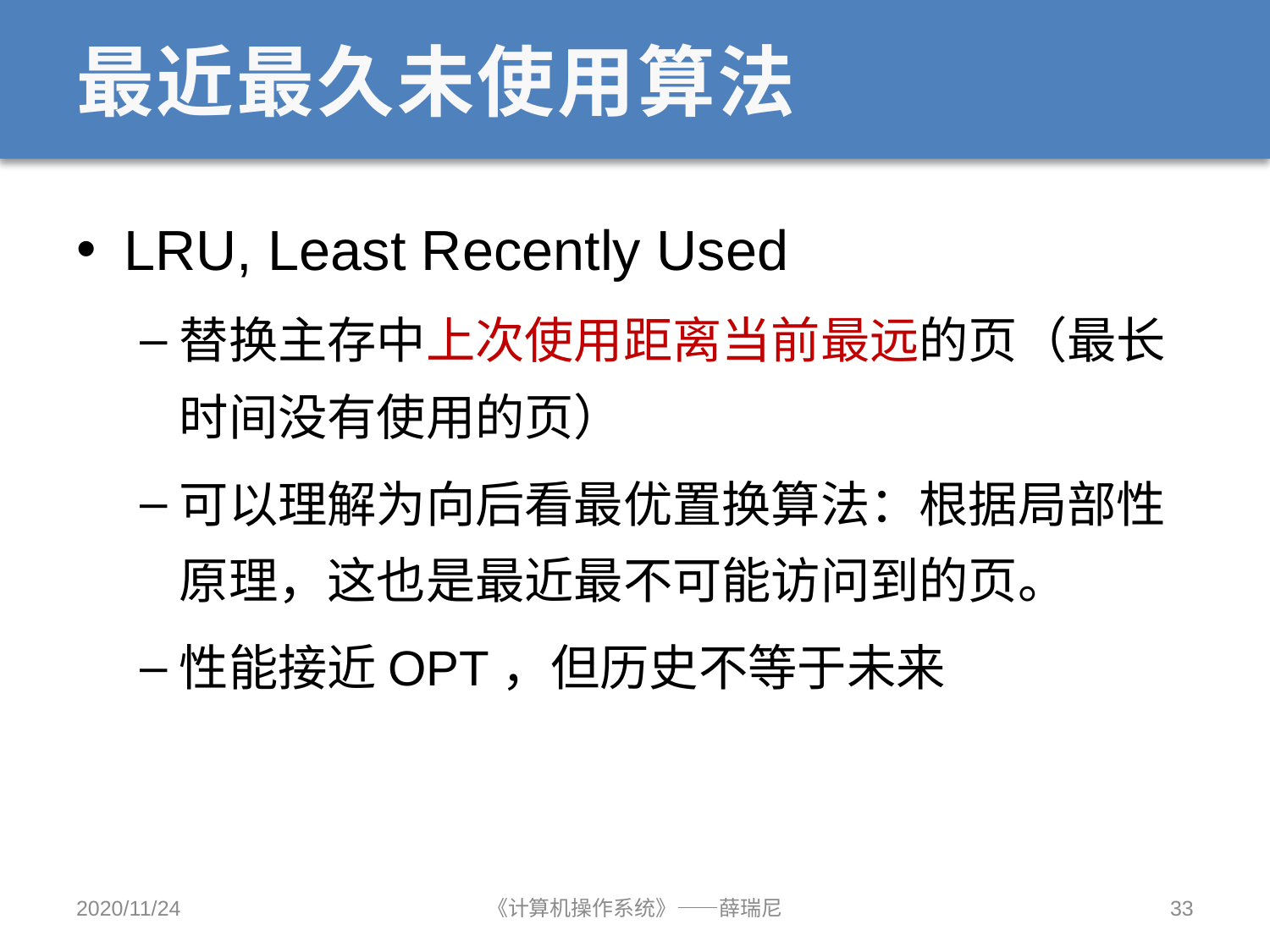

# 最近最久未使用算法
LRU, Least Recently Used
替换主存中上次使用距离当前最远的页（最长时间没有使用的页）
可以理解为向后看最优置换算法：根据局部性原理，这也是最近最不可能访问到的页。
性能接近OPT，但历史不等于未来
2020/11/24
《计算机操作系统》——薛瑞尼
33